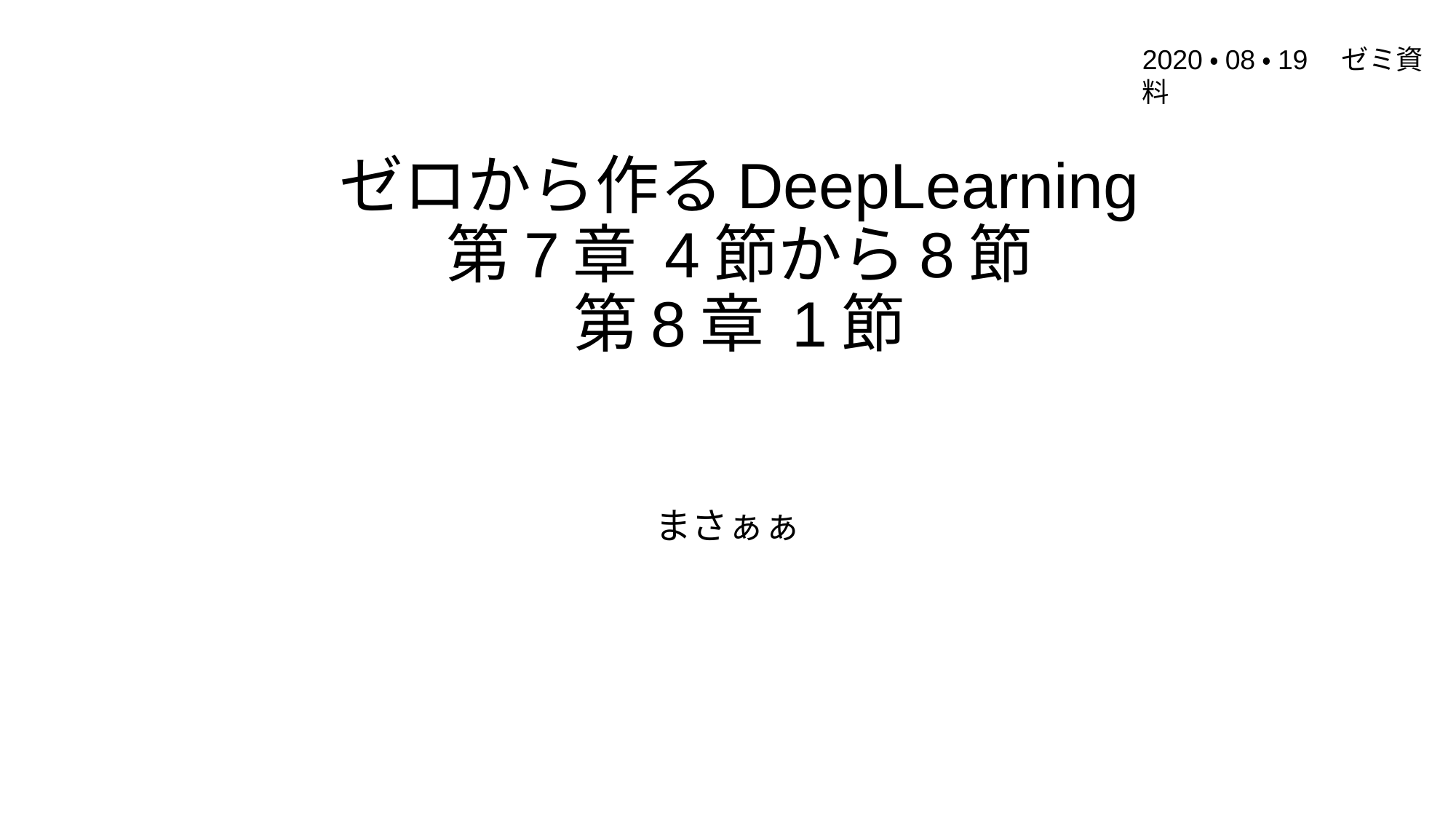

2020・08・19　ゼミ資料
# ゼロから作るDeepLearning 第7章 4節から8節 第8章 1節
まさぁぁ